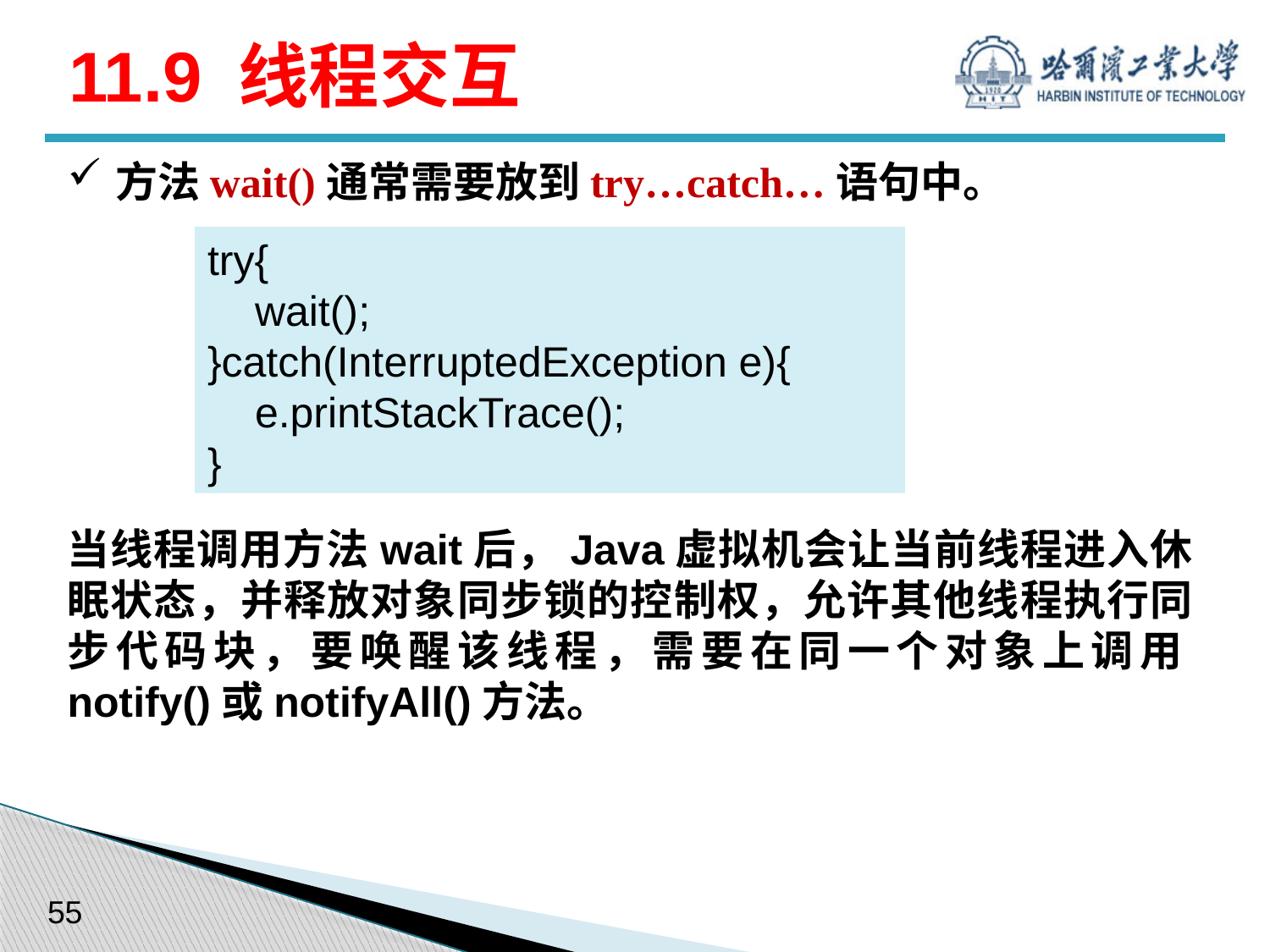

# 11.9 线程交互
方法wait()通常需要放到try…catch…语句中。
try{
    wait();
}catch(InterruptedException e){
    e.printStackTrace();
}
当线程调用方法wait后，Java虚拟机会让当前线程进入休眠状态，并释放对象同步锁的控制权，允许其他线程执行同步代码块，要唤醒该线程，需要在同一个对象上调用notify()或notifyAll()方法。